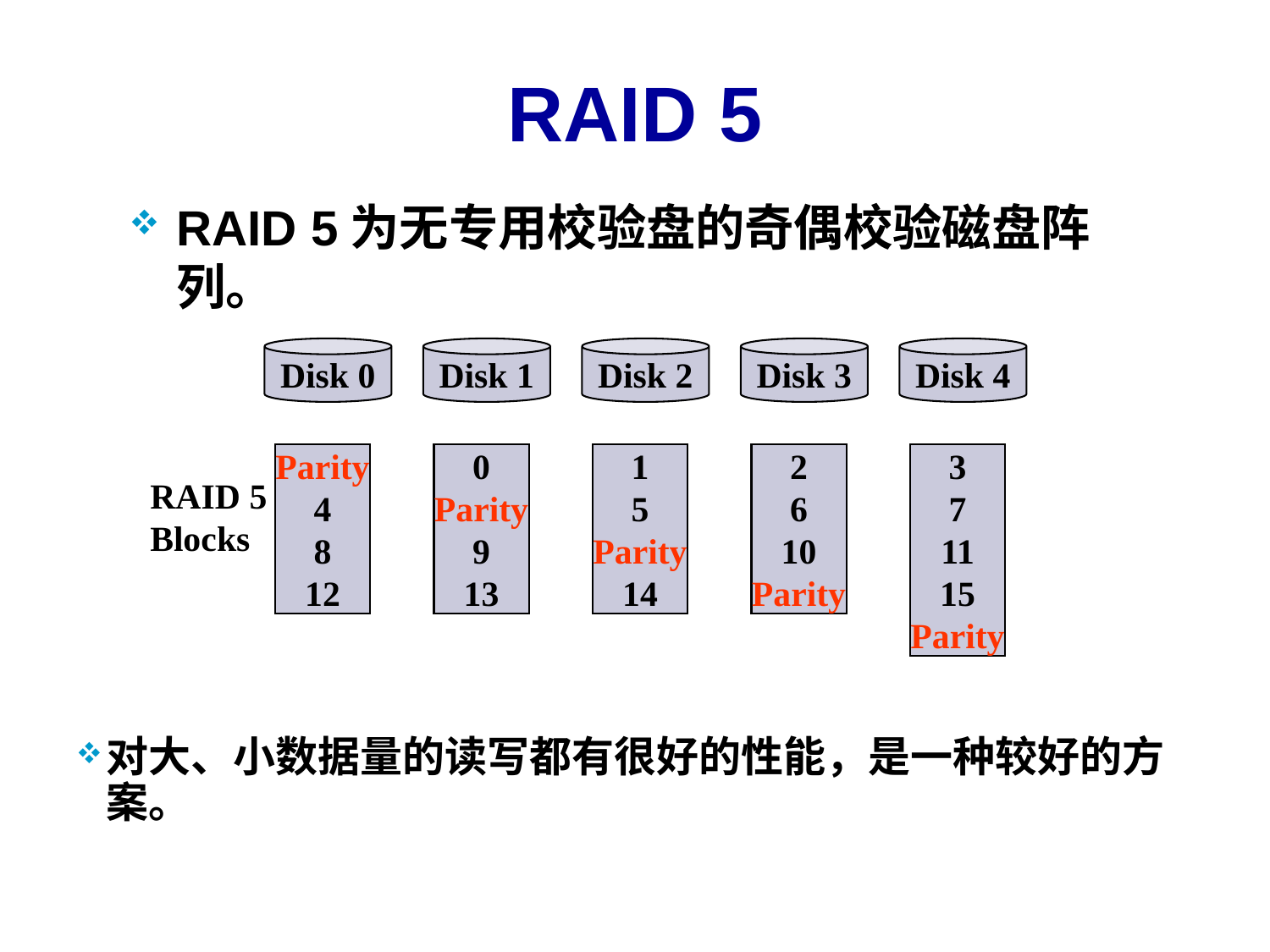

# RAID 5
RAID 5为无专用校验盘的奇偶校验磁盘阵列。
Disk 0
Disk 1
Disk 2
Disk 3
Disk 4
Parity
4
8
12
0
Parity
9
13
1
5
Parity
14
2
6
10
Parity
3
7
11
15
Parity
RAID 5
Blocks
对大、小数据量的读写都有很好的性能，是一种较好的方 案。